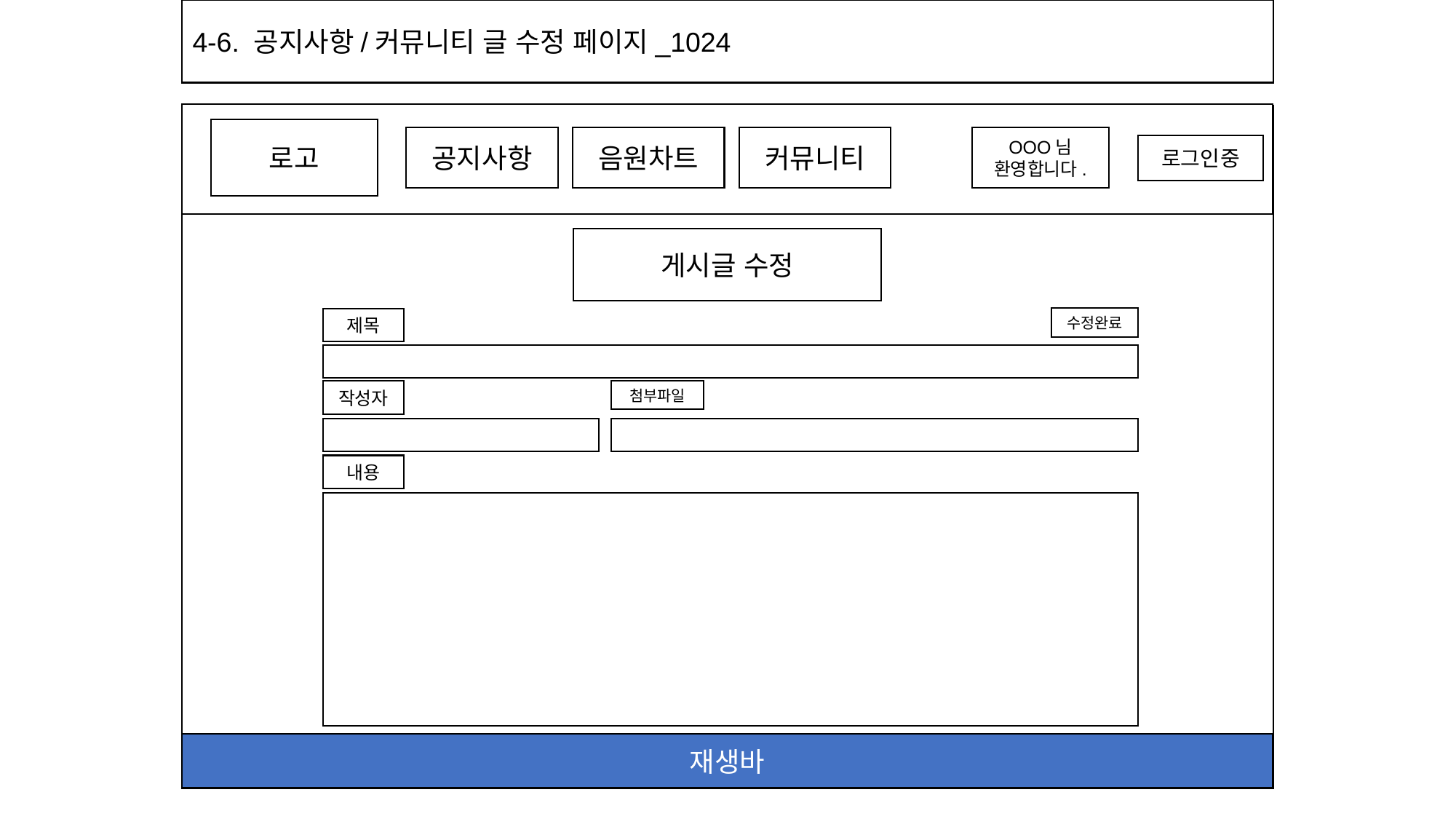

4-6. 공지사항/커뮤니티 글 수정 페이지_1024

로고
공지사항
음원차트
커뮤니티
로그인중
재생바
OOO님 환영합니다.
게시글 수정
수정완료
제목

작성자
첨부파일

내용